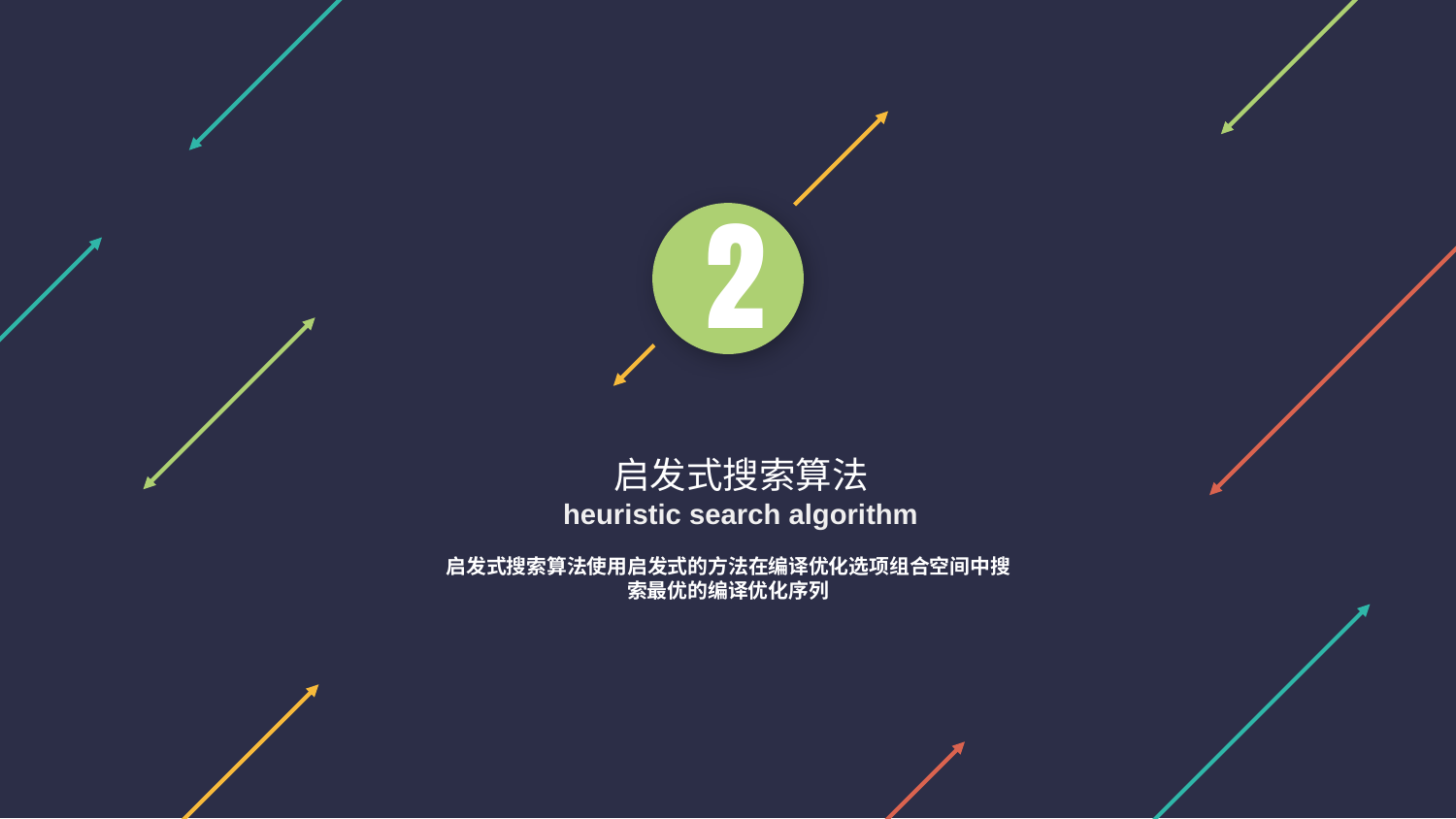

2
启发式搜索算法
heuristic search algorithm
启发式搜索算法使用启发式的方法在编译优化选项组合空间中搜索最优的编译优化序列